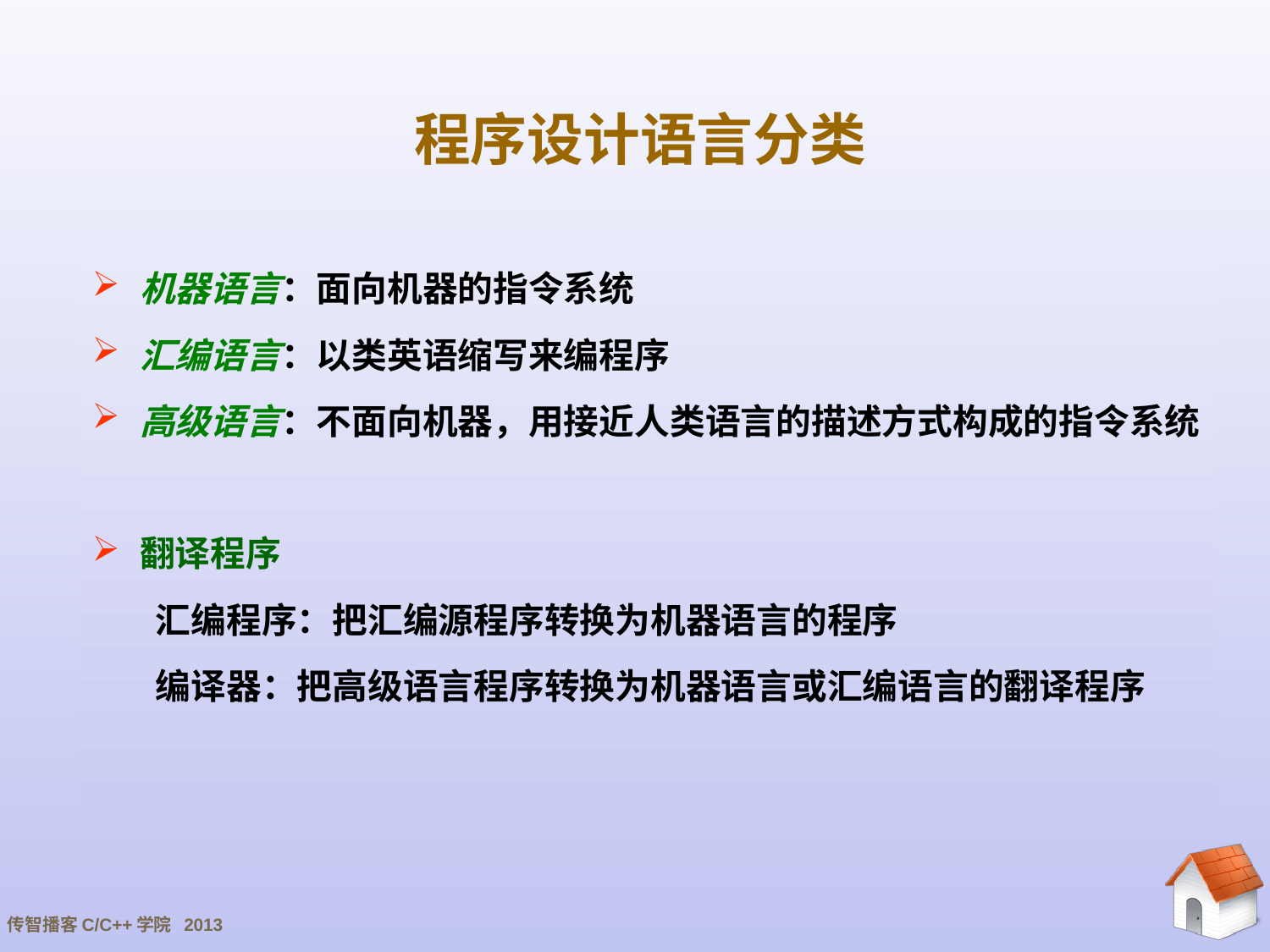

# 程序设计语言分类
机器语言：面向机器的指令系统
汇编语言：以类英语缩写来编程序
高级语言：不面向机器，用接近人类语言的描述方式构成的指令系统

翻译程序
汇编程序：把汇编源程序转换为机器语言的程序
编译器：把高级语言程序转换为机器语言或汇编语言的翻译程序